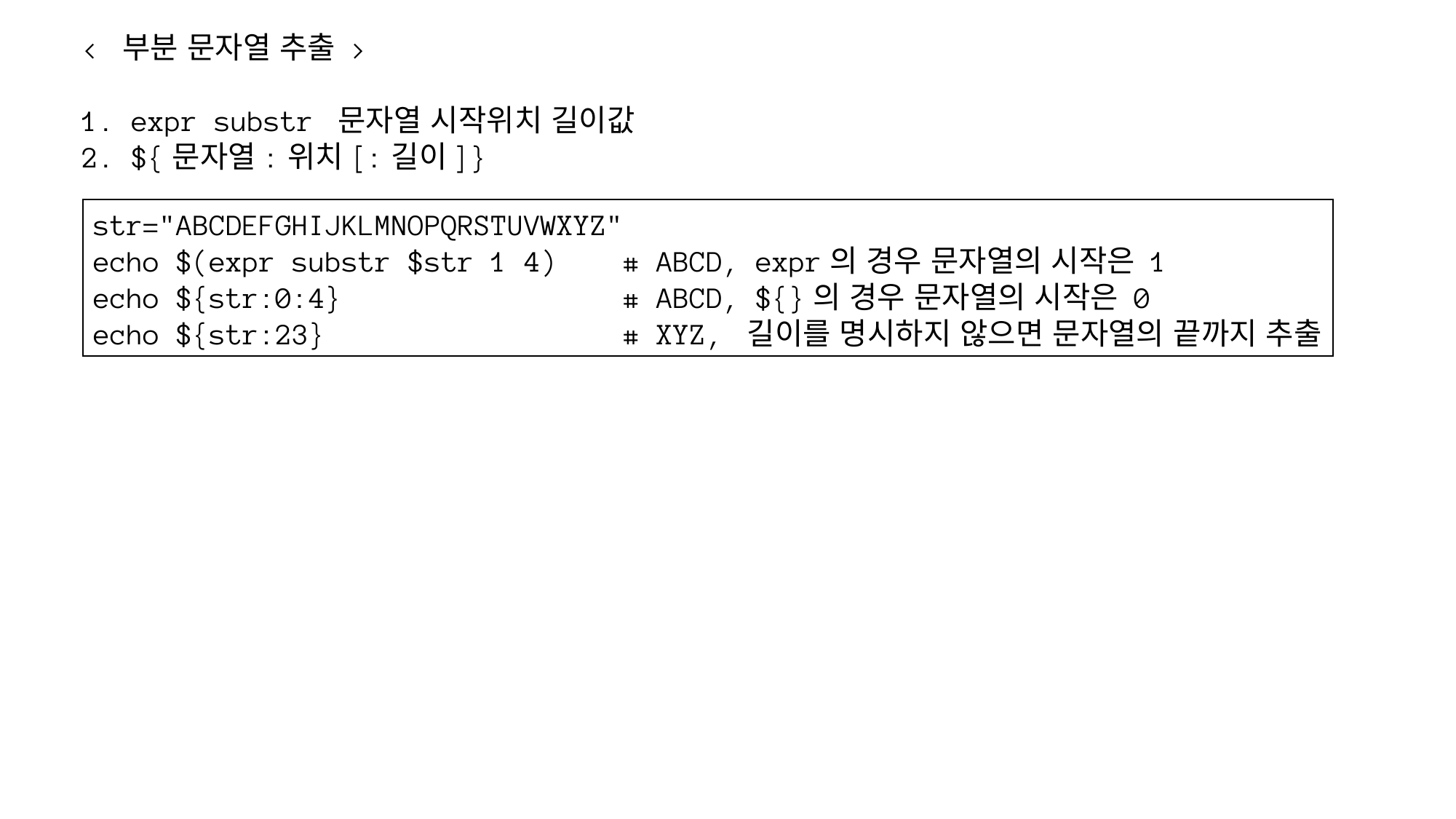

< 부분 문자열 추출 >

1. expr substr 문자열 시작위치 길이값
2. ${문자열:위치[:길이]}
str="ABCDEFGHIJKLMNOPQRSTUVWXYZ"
echo $(expr substr $str 1 4)    # ABCD, expr의 경우 문자열의 시작은 1
echo ${str:0:4}                 # ABCD, ${}의 경우 문자열의 시작은 0
echo ${str:23}                  # XYZ, 길이를 명시하지 않으면 문자열의 끝까지 추출